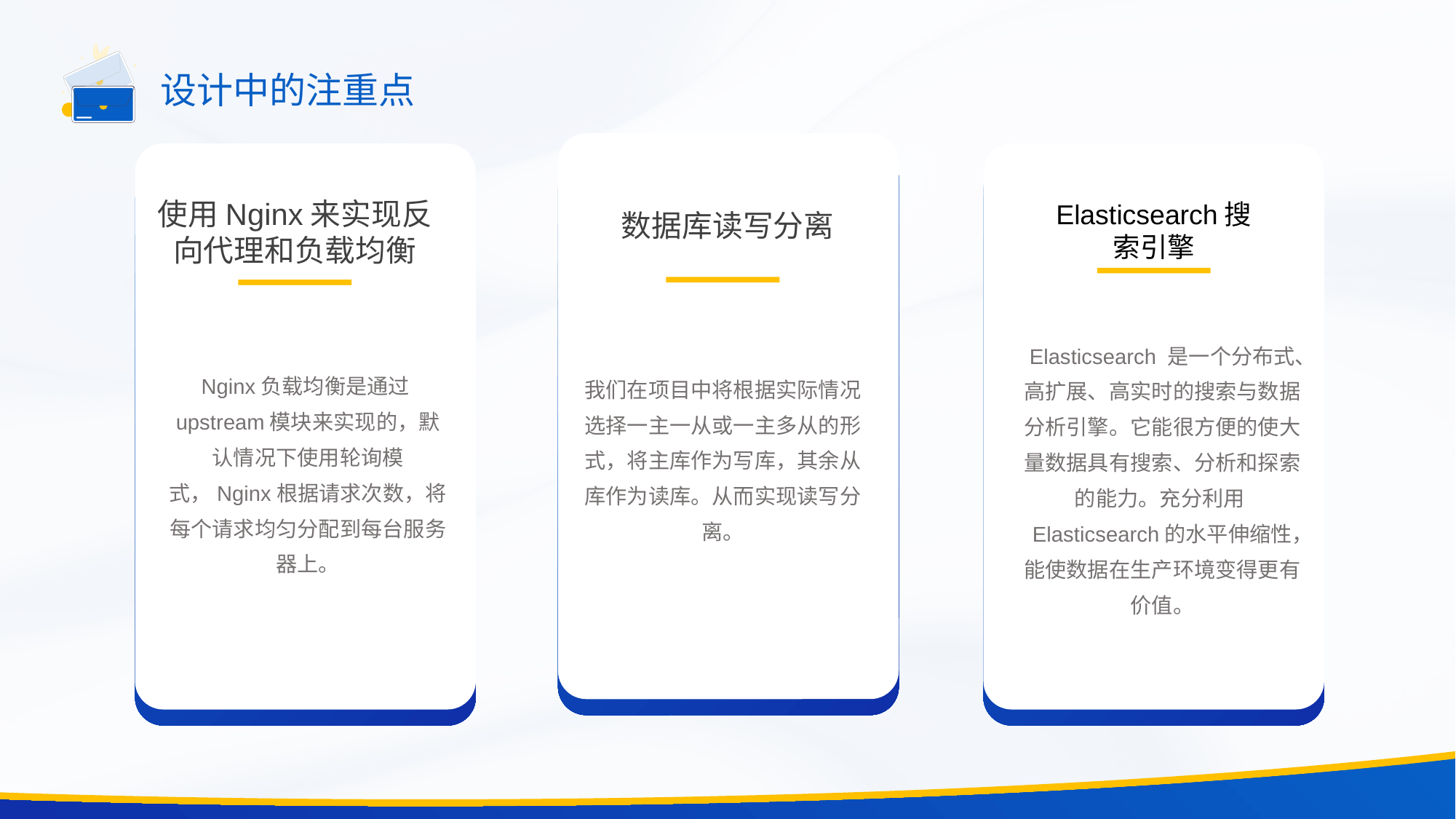

设计中的注重点

使用Nginx来实现反向代理和负载均衡
Elasticsearch搜索引擎
数据库读写分离

Elasticsearch 是一个分布式、高扩展、高实时的搜索与数据分析引擎。它能很方便的使大量数据具有搜索、分析和探索的能力。充分利用Elasticsearch的水平伸缩性，能使数据在生产环境变得更有价值。
Nginx负载均衡是通过upstream模块来实现的，默认情况下使用轮询模式，Nginx根据请求次数，将每个请求均匀分配到每台服务器上。
我们在项目中将根据实际情况选择一主一从或一主多从的形式，将主库作为写库，其余从库作为读库。从而实现读写分离。